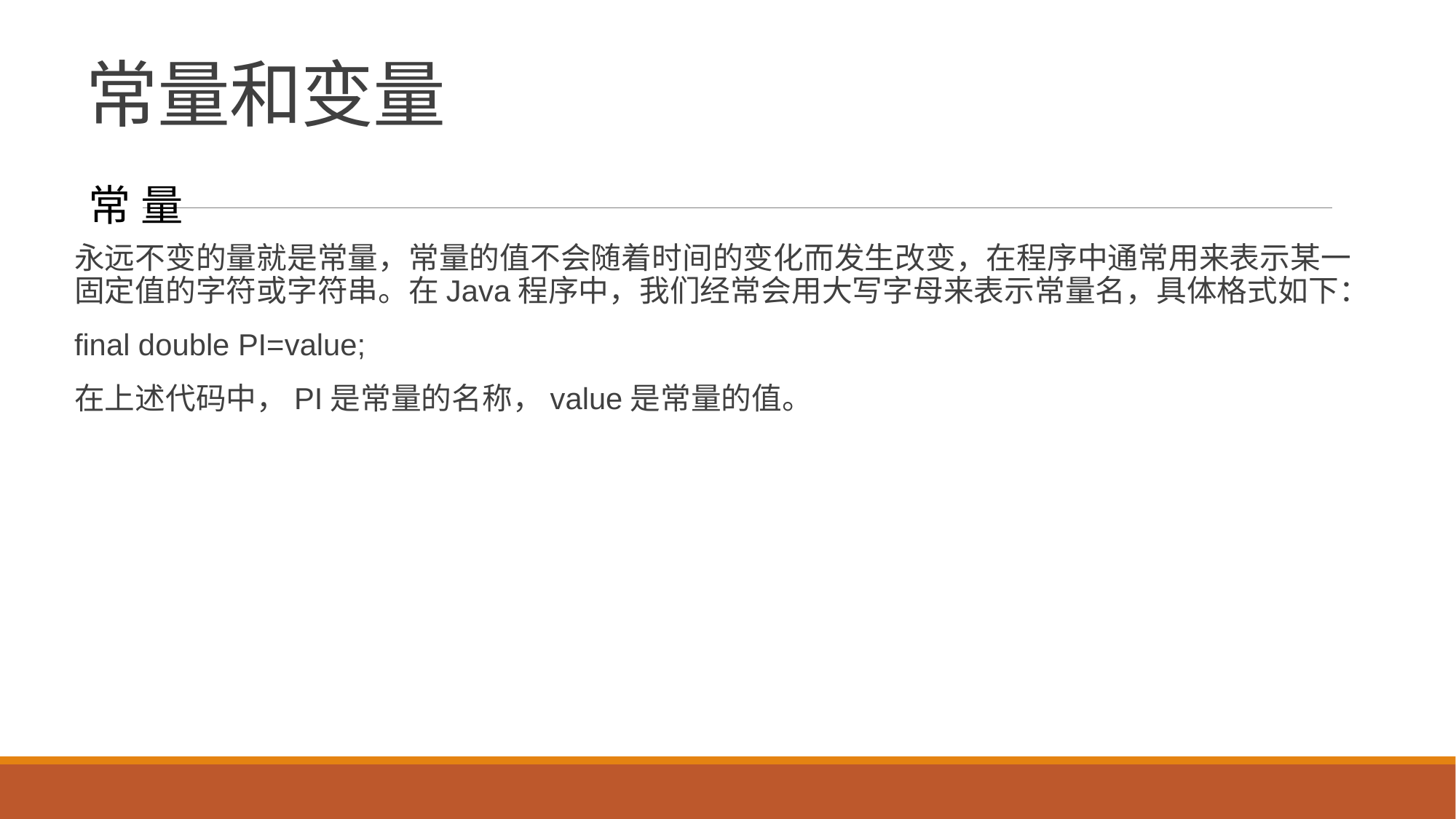

# 常量和变量
常 量
永远不变的量就是常量，常量的值不会随着时间的变化而发生改变，在程序中通常用来表示某一固定值的字符或字符串。在Java程序中，我们经常会用大写字母来表示常量名，具体格式如下：
final double PI=value;
在上述代码中，PI是常量的名称，value是常量的值。